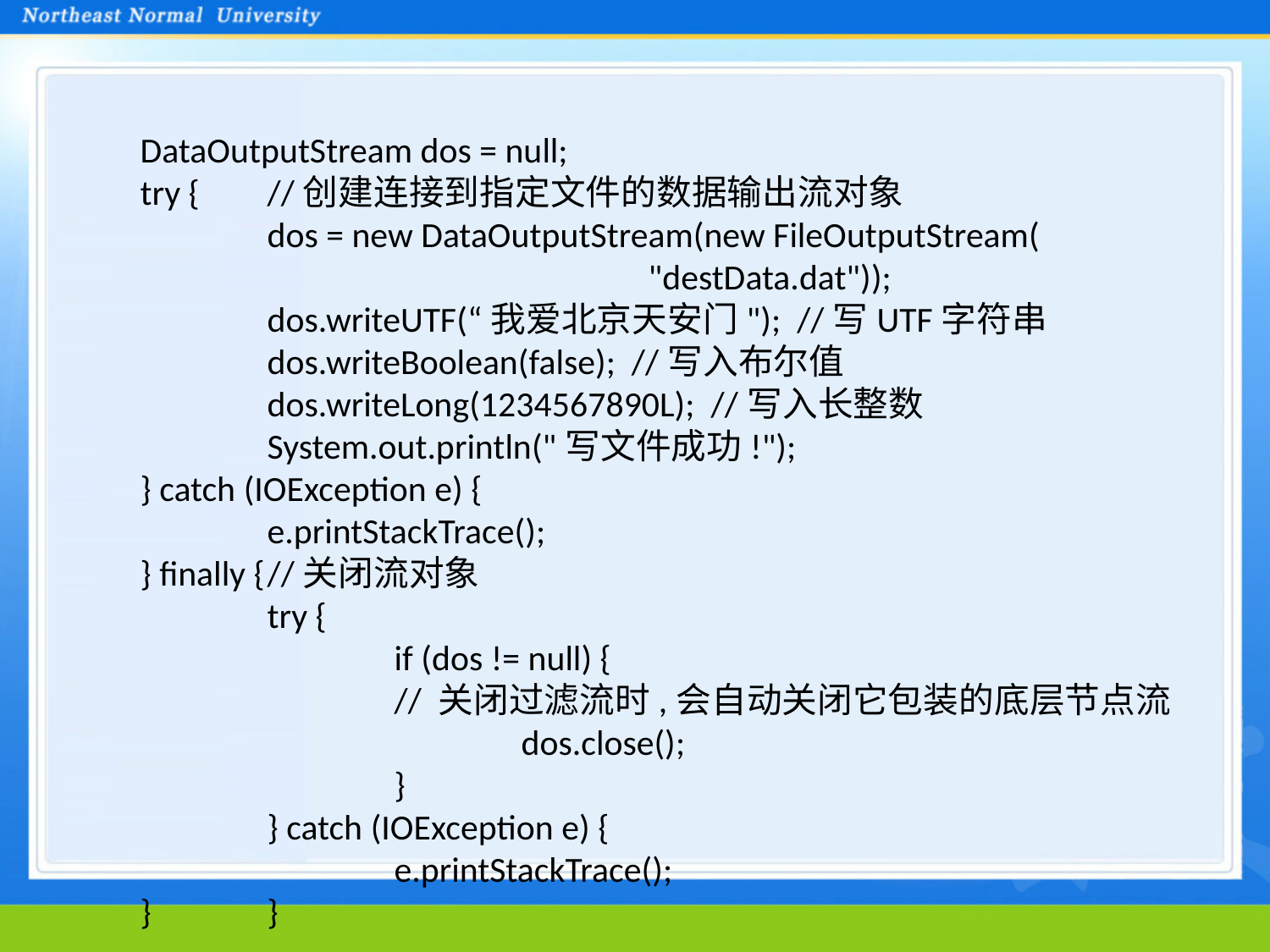

DataOutputStream dos = null;
	try {	//创建连接到指定文件的数据输出流对象
		dos = new DataOutputStream(new FileOutputStream(
					"destData.dat"));
		dos.writeUTF(“我爱北京天安门");  //写UTF字符串
		dos.writeBoolean(false);  //写入布尔值
		dos.writeLong(1234567890L);  //写入长整数
		System.out.println("写文件成功!");
	} catch (IOException e) {
		e.printStackTrace();
	} finally {	//关闭流对象
		try {
			if (dos != null) {
			// 关闭过滤流时,会自动关闭它包装的底层节点流
				dos.close();
			}
		} catch (IOException e) {
			e.printStackTrace();
	}	}